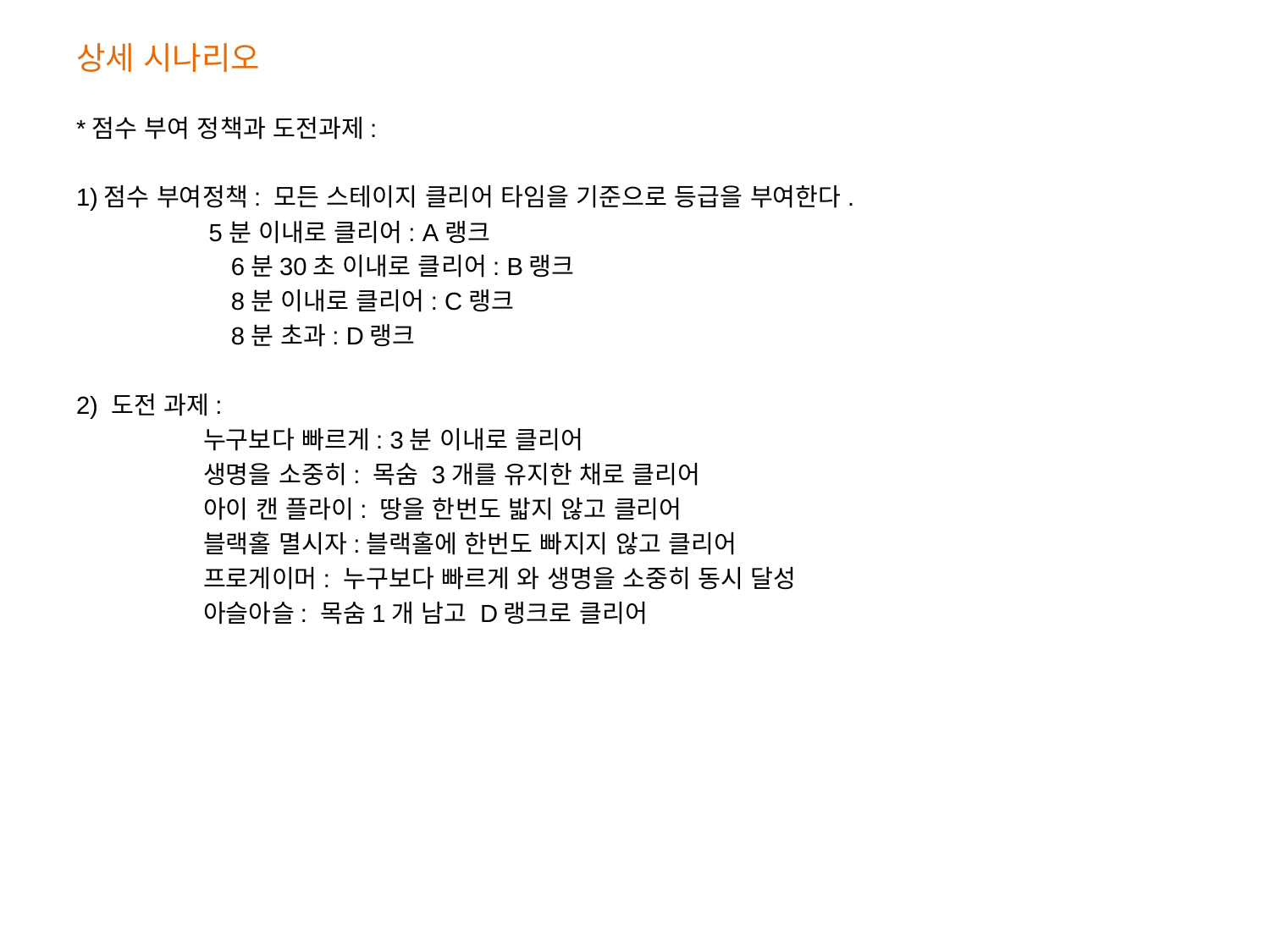

# 상세 시나리오
*점수 부여 정책과 도전과제:

1)점수 부여정책: 모든 스테이지 클리어 타임을 기준으로 등급을 부여한다.
                   5분 이내로 클리어: A랭크
	    6분30초 이내로 클리어: B랭크
	    8분 이내로 클리어: C랭크
	    8분 초과: D랭크

2) 도전 과제:
	누구보다 빠르게: 3분 이내로 클리어
	생명을 소중히: 목숨 3개를 유지한 채로 클리어
	아이 캔 플라이: 땅을 한번도 밟지 않고 클리어
	블랙홀 멸시자:블랙홀에 한번도 빠지지 않고 클리어
	프로게이머: 누구보다 빠르게 와 생명을 소중히 동시 달성
	아슬아슬: 목숨1개 남고 D랭크로 클리어